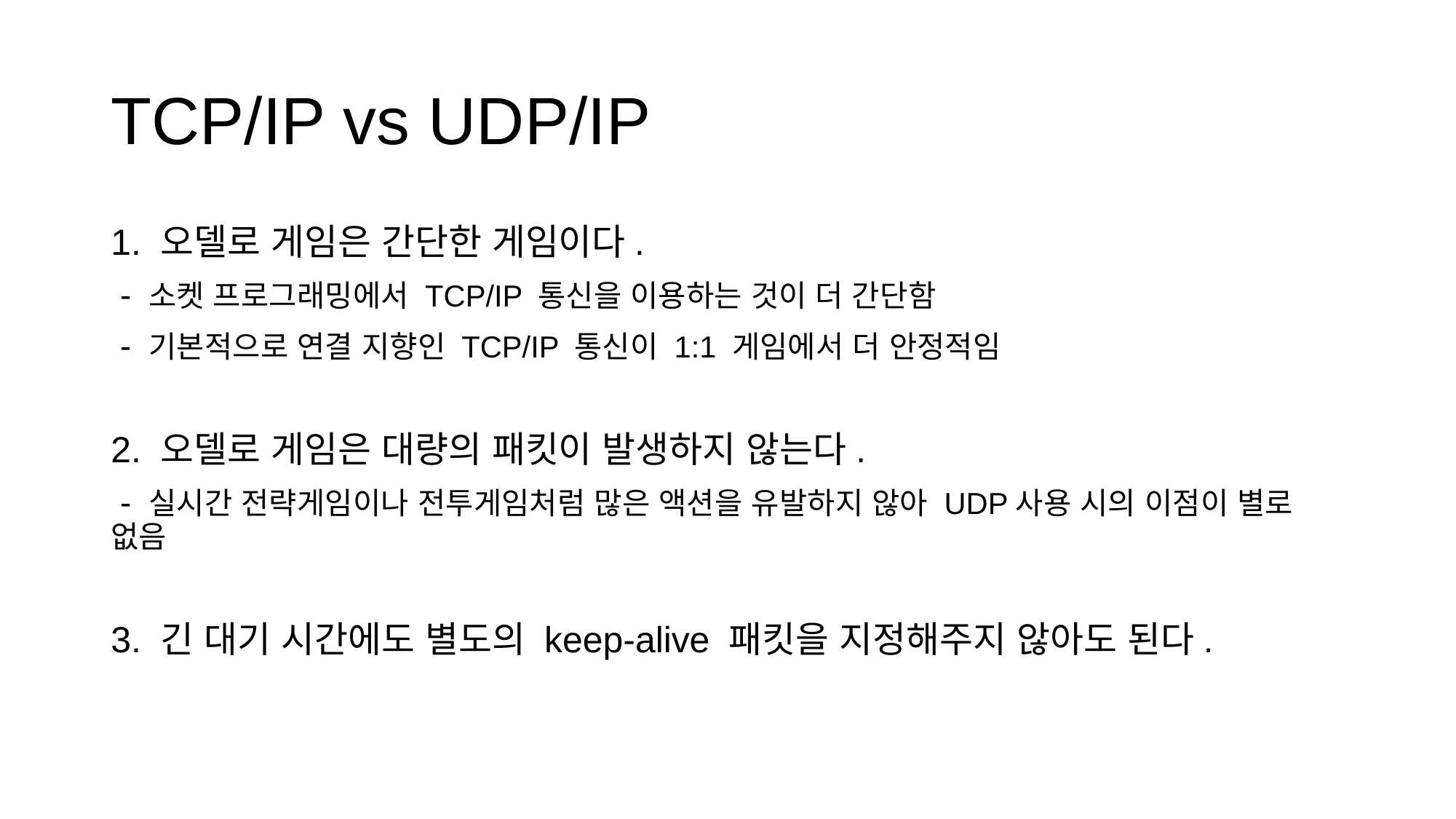

# TCP/IP vs UDP/IP
1. 오델로 게임은 간단한 게임이다.
 - 소켓 프로그래밍에서 TCP/IP 통신을 이용하는 것이 더 간단함
 - 기본적으로 연결 지향인 TCP/IP 통신이 1:1 게임에서 더 안정적임

2. 오델로 게임은 대량의 패킷이 발생하지 않는다.
 - 실시간 전략게임이나 전투게임처럼 많은 액션을 유발하지 않아 UDP사용 시의 이점이 별로 없음

3. 긴 대기 시간에도 별도의 keep-alive 패킷을 지정해주지 않아도 된다.